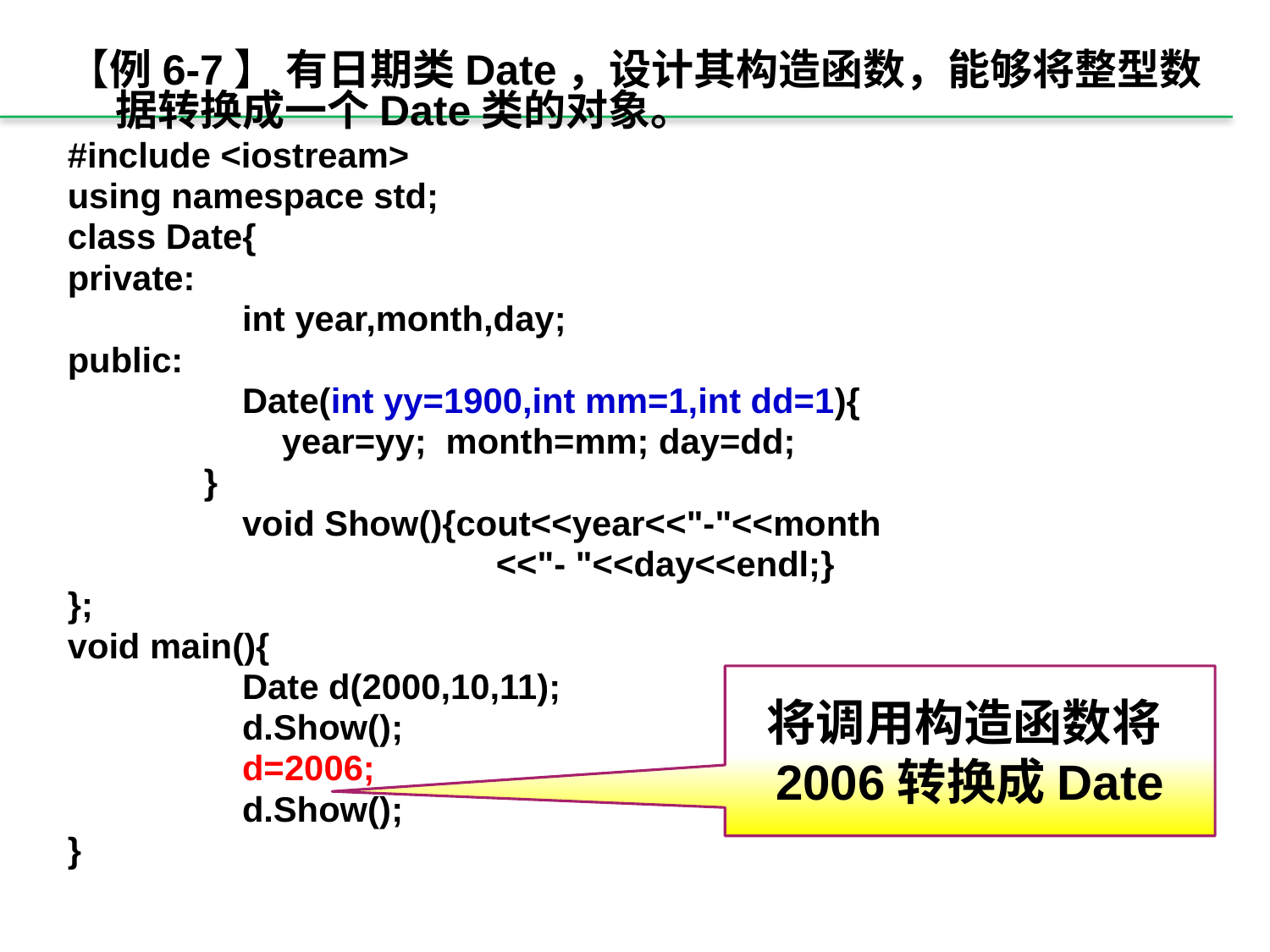

【例6-7】 有日期类Date，设计其构造函数，能够将整型数据转换成一个Date类的对象。
#include <iostream>
using namespace std;
class Date{
private:
		int year,month,day;
public:
		Date(int yy=1900,int mm=1,int dd=1){
                      year=yy;  month=mm; day=dd;
              }
		void Show(){cout<<year<<"-"<<month
                                            <<"- "<<day<<endl;}
};
void main(){
		Date d(2000,10,11);
		d.Show();
		d=2006;
		d.Show();
}
将调用构造函数将2006转换成Date